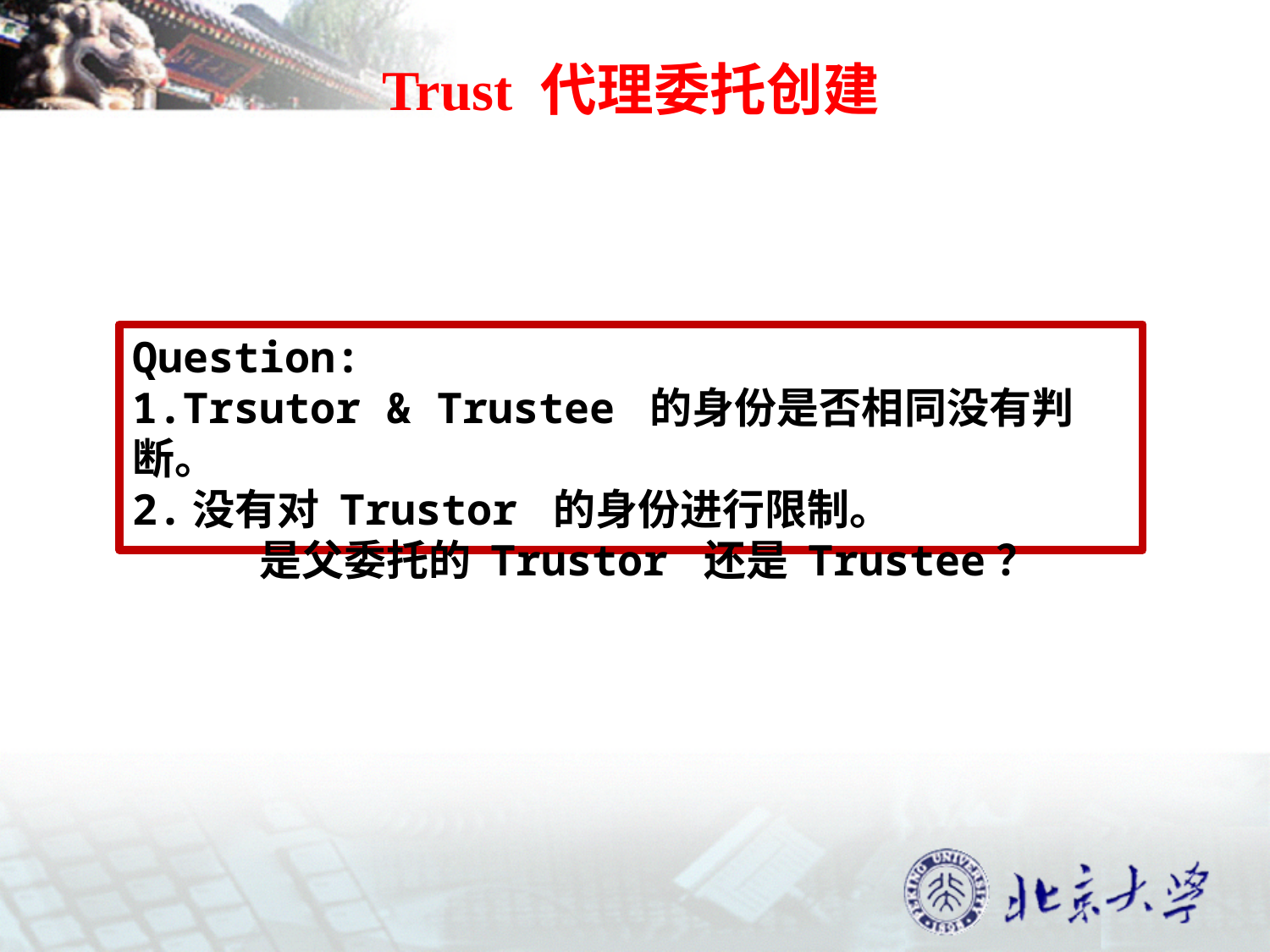

# Trust 代理委托创建
Question:
1.Trsutor & Trustee 的身份是否相同没有判断。
2.没有对 Trustor 的身份进行限制。
	是父委托的 Trustor 还是 Trustee？